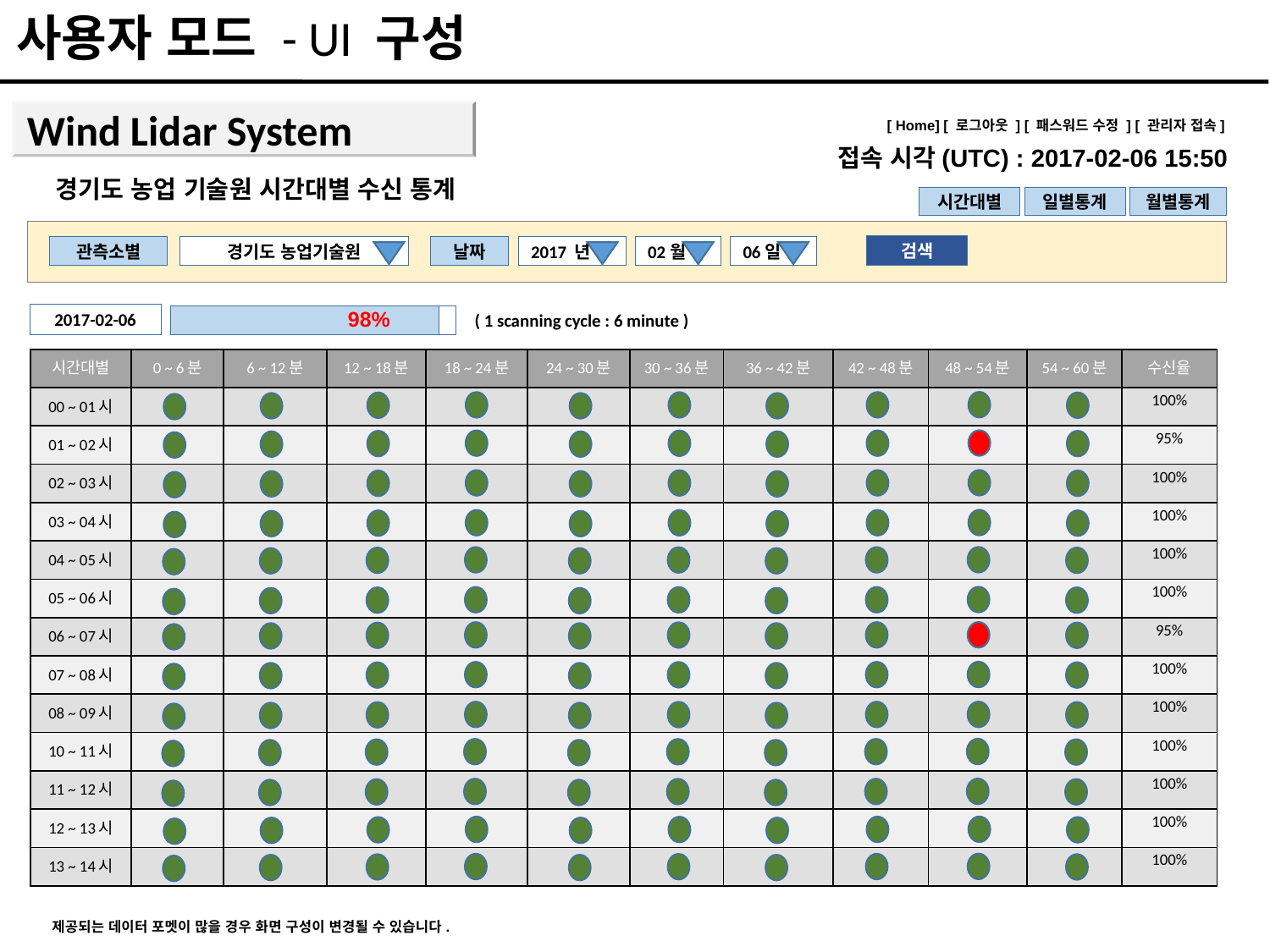

사용자 모드 - UI 구성

Wind Lidar System
[ Home] [ 로그아웃 ] [ 패스워드 수정 ] [ 관리자 접속]
접속 시각(UTC) : 2017-02-06 15:50
경기도 농업 기술원 시간대별 수신 통계
시간대별
일별통계
월별통계

검색
경기도 농업기술원
날짜
2017 년
02월
06일
관측소별

98%
( 1 scanning cycle : 6 minute )
2017-02-06

| 시간대별 | 0 ~ 6분 | 6 ~ 12분 | 12 ~ 18분 | 18 ~ 24분 | 24 ~ 30분 | 30 ~ 36분 | 36 ~ 42분 | 42 ~ 48분 | 48 ~ 54분 | 54 ~ 60분 | 수신율 |
| --- | --- | --- | --- | --- | --- | --- | --- | --- | --- | --- | --- |
| 00 ~ 01시 |  |  |  |  |  |  |  |  |  |  | 100% |
| 01 ~ 02시 |  |  |  |  |  |  |  |  |  |  | 95% |
| 02 ~ 03시 |  |  |  |  |  |  |  |  |  |  | 100% |
| 03 ~ 04시 |  |  |  |  |  |  |  |  |  |  | 100% |
| 04 ~ 05시 |  |  |  |  |  |  |  |  |  |  | 100% |
| 05 ~ 06시 |  |  |  |  |  |  |  |  |  |  | 100% |
| 06 ~ 07시 |  |  |  |  |  |  |  |  |  |  | 95% |
| 07 ~ 08시 |  |  |  |  |  |  |  |  |  |  | 100% |
| 08 ~ 09시 |  |  |  |  |  |  |  |  |  |  | 100% |
| 10 ~ 11시 |  |  |  |  |  |  |  |  |  |  | 100% |
| 11 ~ 12시 |  |  |  |  |  |  |  |  |  |  | 100% |
| 12 ~ 13시 |  |  |  |  |  |  |  |  |  |  | 100% |
| 13 ~ 14시 |  |  |  |  |  |  |  |  |  |  | 100% |

제공되는 데이터 포멧이 많을 경우 화면 구성이 변경될 수 있습니다.